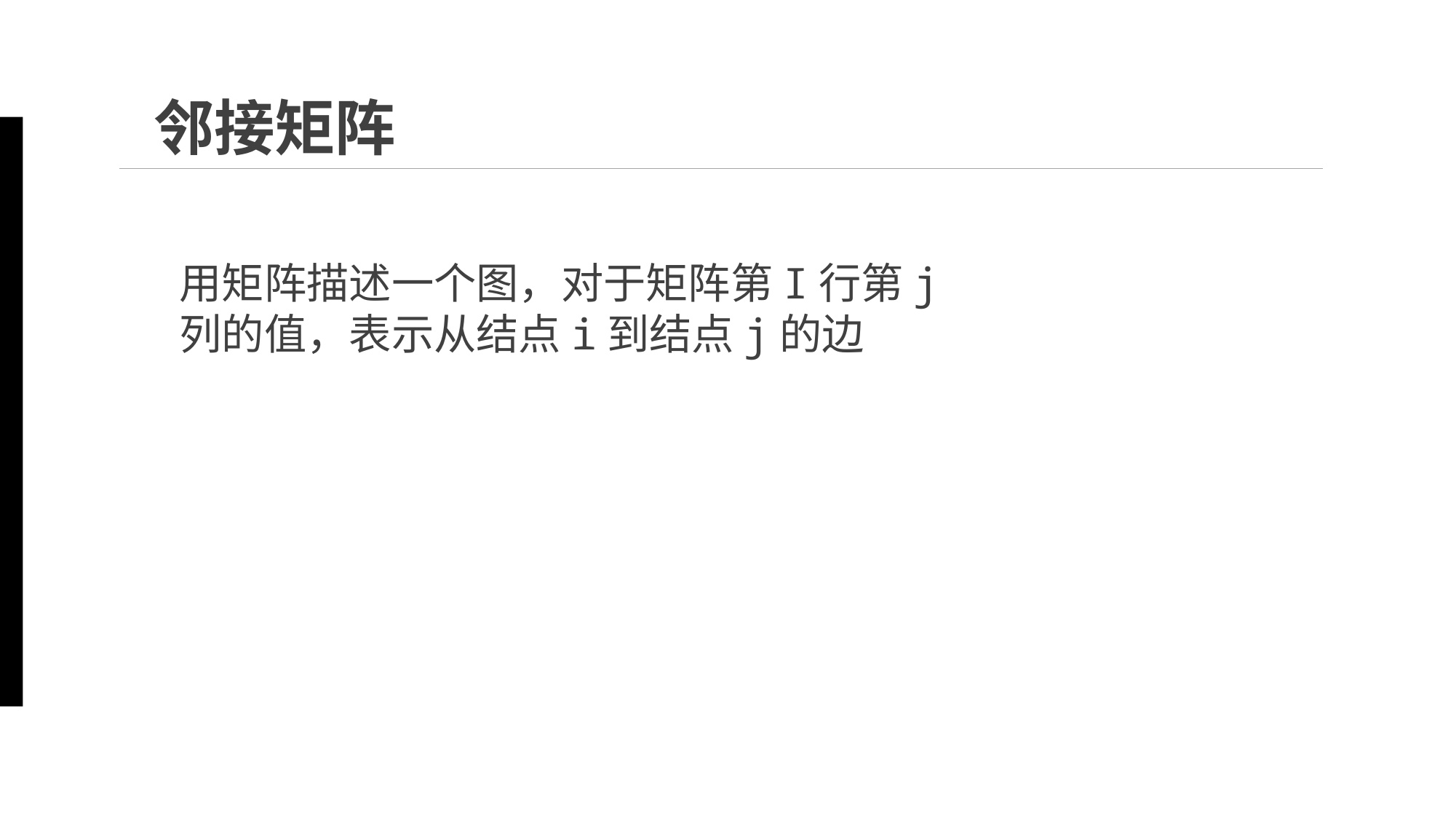

邻接矩阵

用矩阵描述一个图，对于矩阵第I行第j列的值，表示从结点i到结点j的边